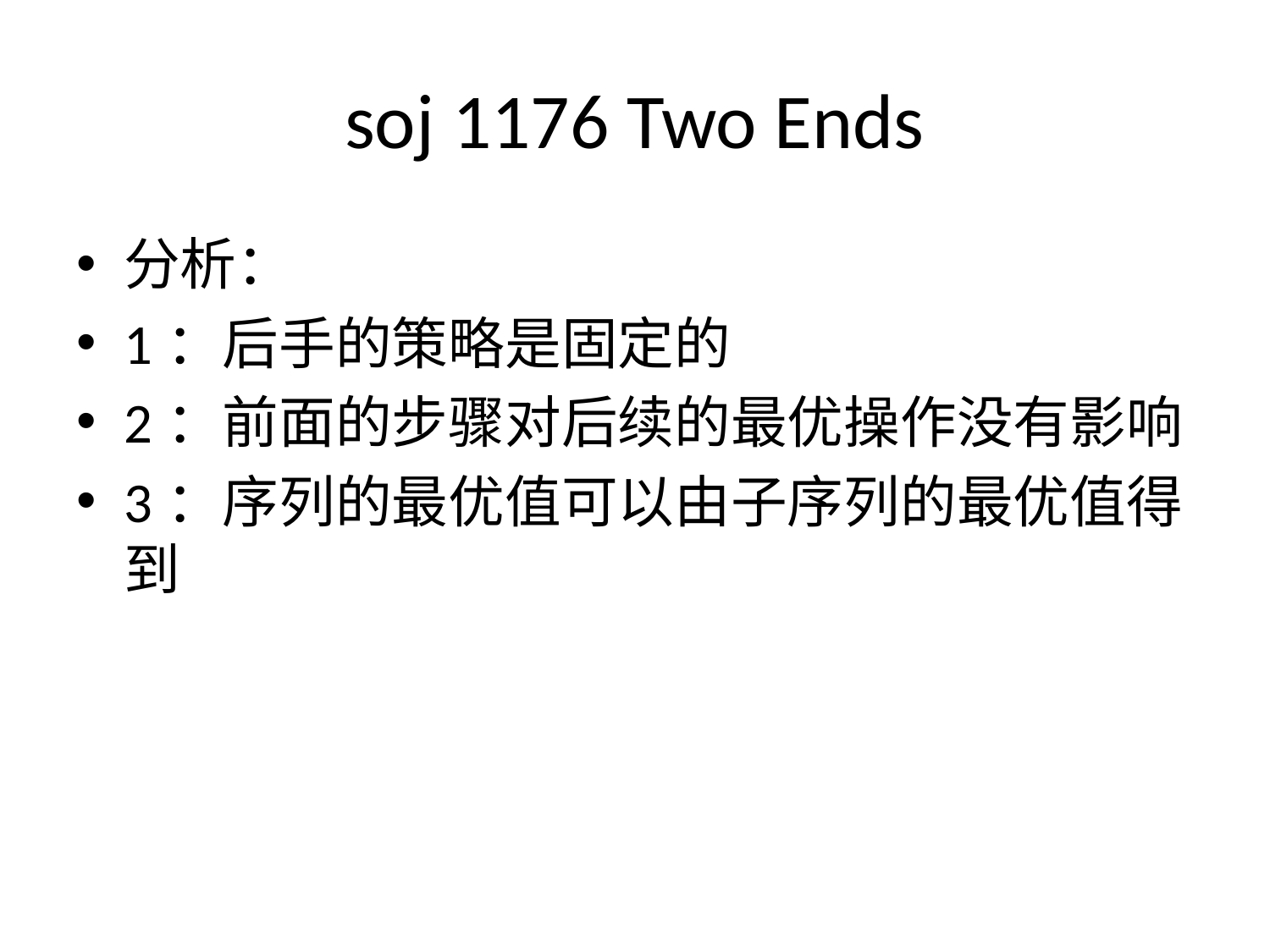

# soj 1176 Two Ends
分析：
1：后手的策略是固定的
2：前面的步骤对后续的最优操作没有影响
3：序列的最优值可以由子序列的最优值得到